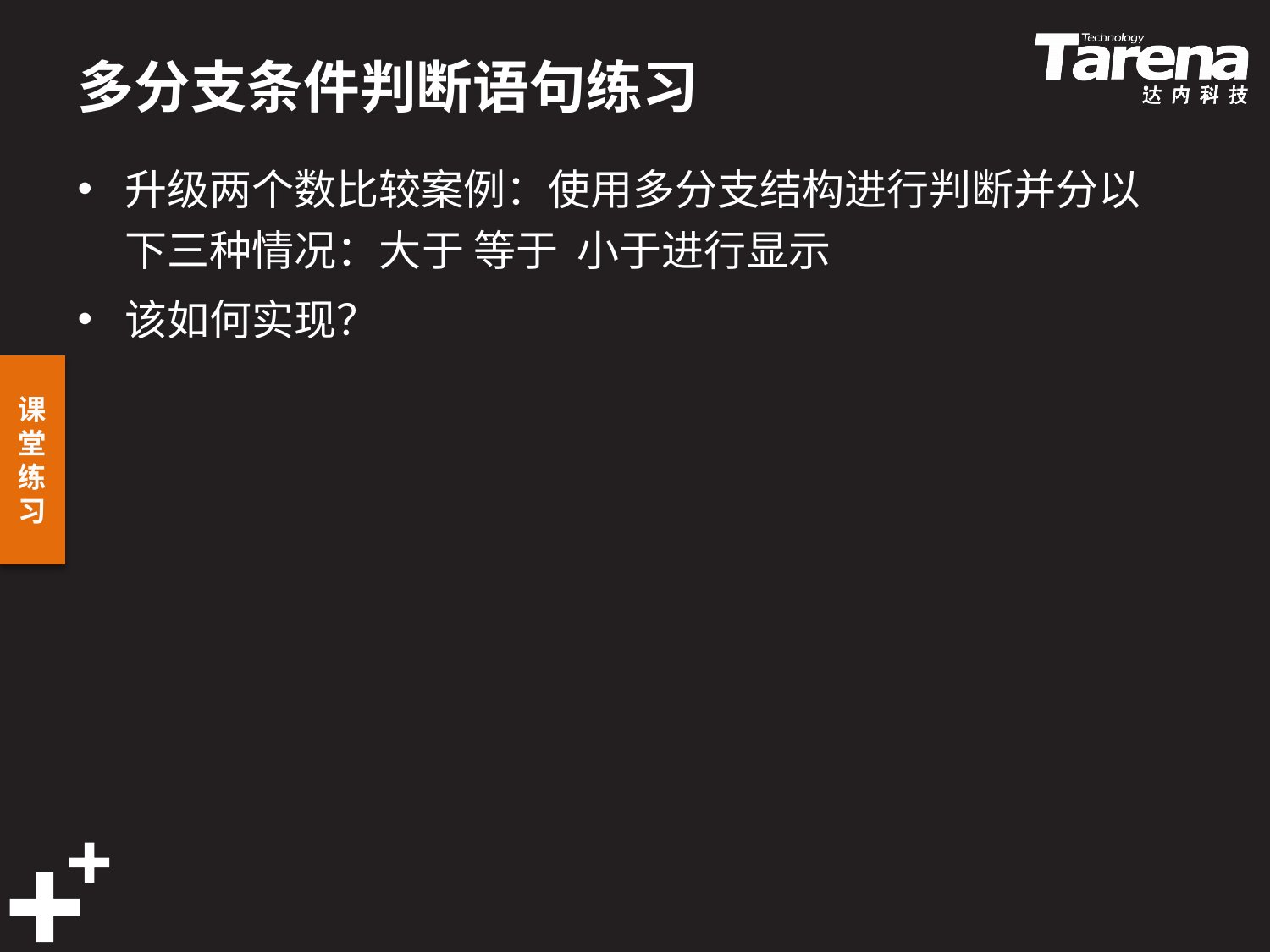

# 多分支条件判断语句练习
升级两个数比较案例：使用多分支结构进行判断并分以下三种情况：大于 等于  小于进行显示
该如何实现？